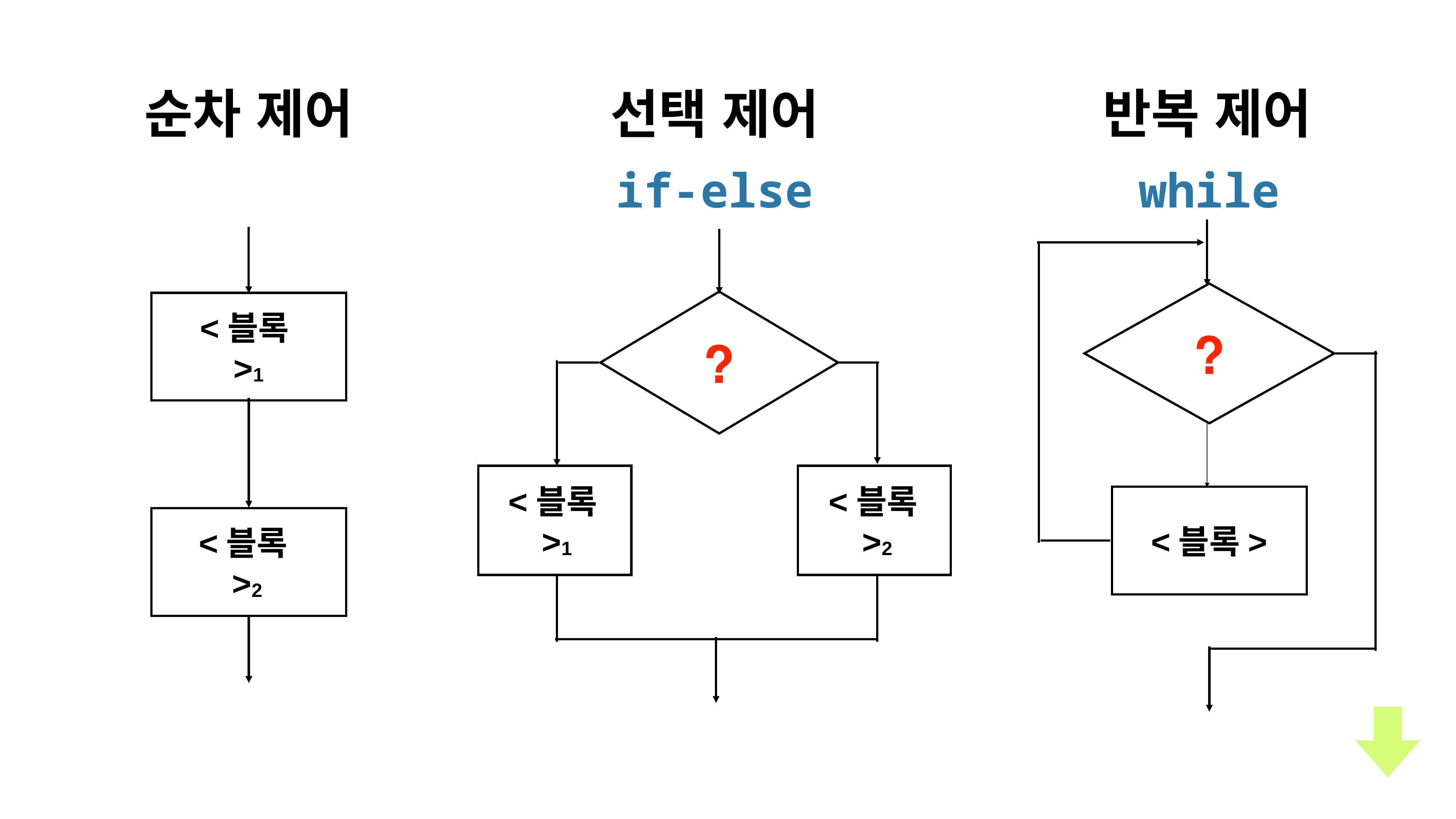

순차 제어
반복 제어
선택 제어
if-else
while

?

<블록>1
<블록>2

<블록>1
?

<블록>
<블록>2